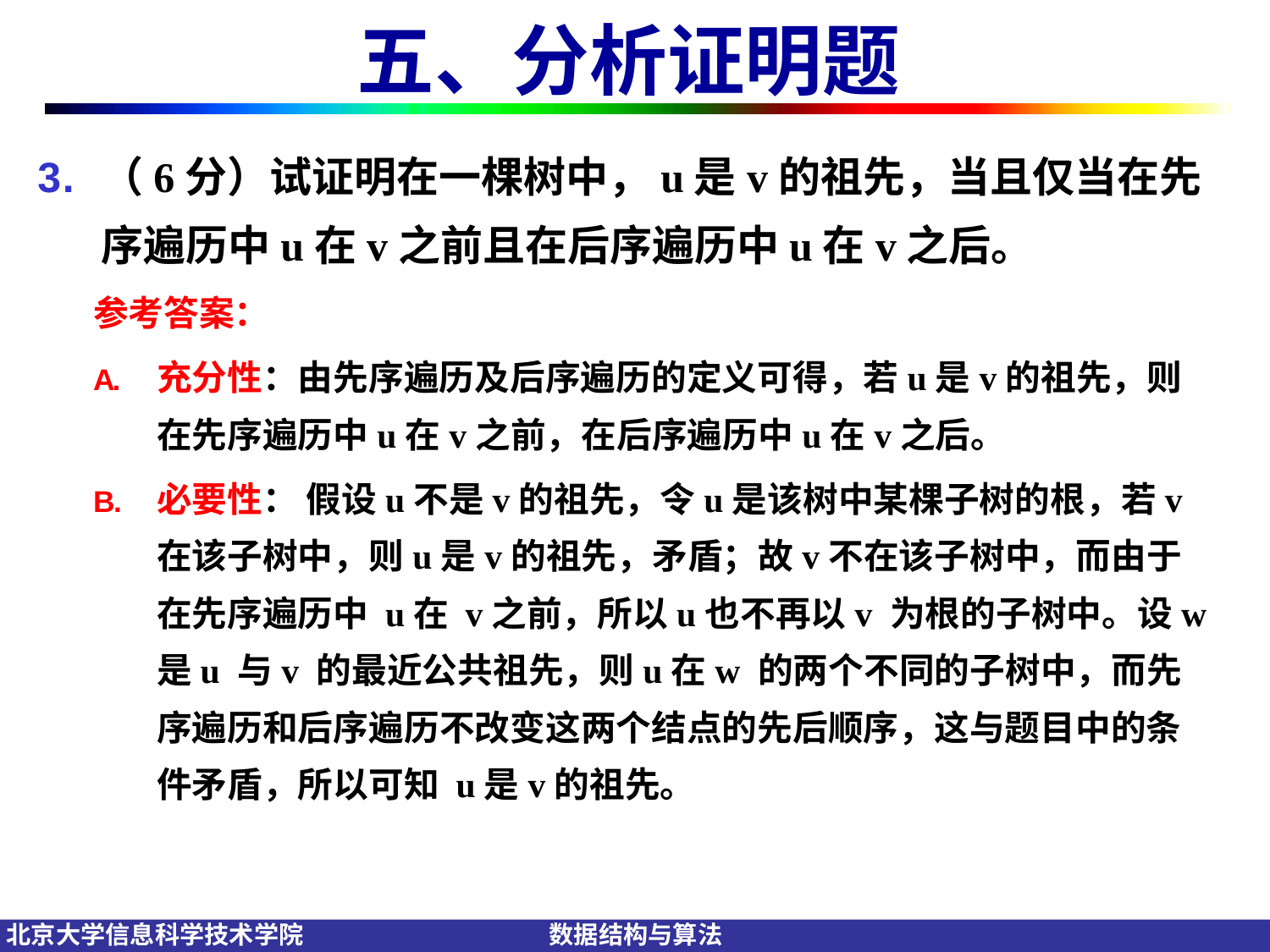

# 五、分析证明题
（6分）试证明在一棵树中，u是v的祖先，当且仅当在先序遍历中u在v之前且在后序遍历中u在v之后。
参考答案：
充分性：由先序遍历及后序遍历的定义可得，若u是v的祖先，则在先序遍历中u在v之前，在后序遍历中u在v之后。
必要性： 假设u不是v的祖先，令u是该树中某棵子树的根，若v在该子树中，则u是v的祖先，矛盾；故v不在该子树中，而由于在先序遍历中 u在 v之前，所以u也不再以v 为根的子树中。设w是u 与v 的最近公共祖先，则u在w 的两个不同的子树中，而先序遍历和后序遍历不改变这两个结点的先后顺序，这与题目中的条件矛盾，所以可知 u是v的祖先。